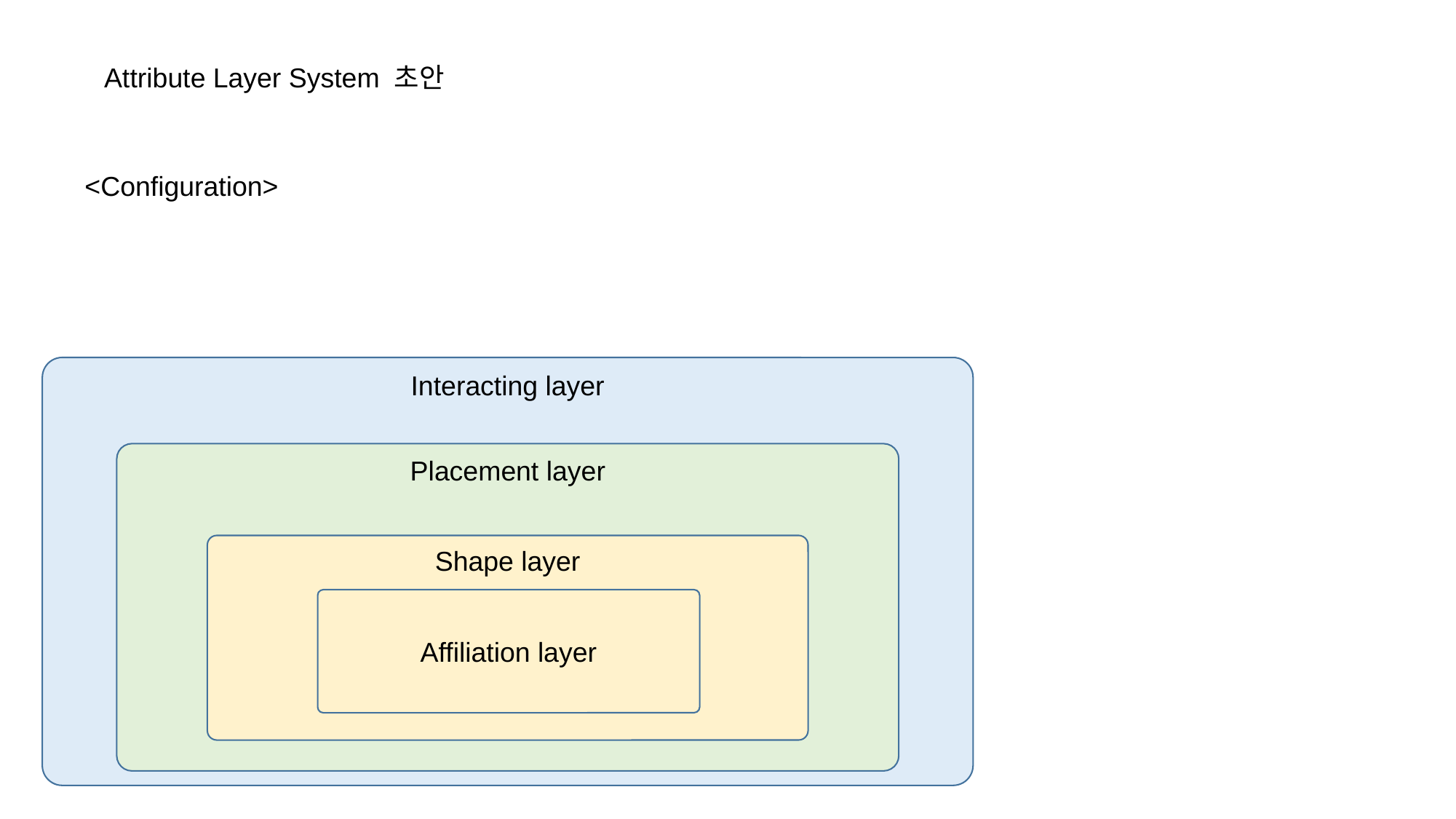

Attribute Layer System 초안
<Configuration>
Interacting layer
Placement layer
Shape layer
Affiliation layer